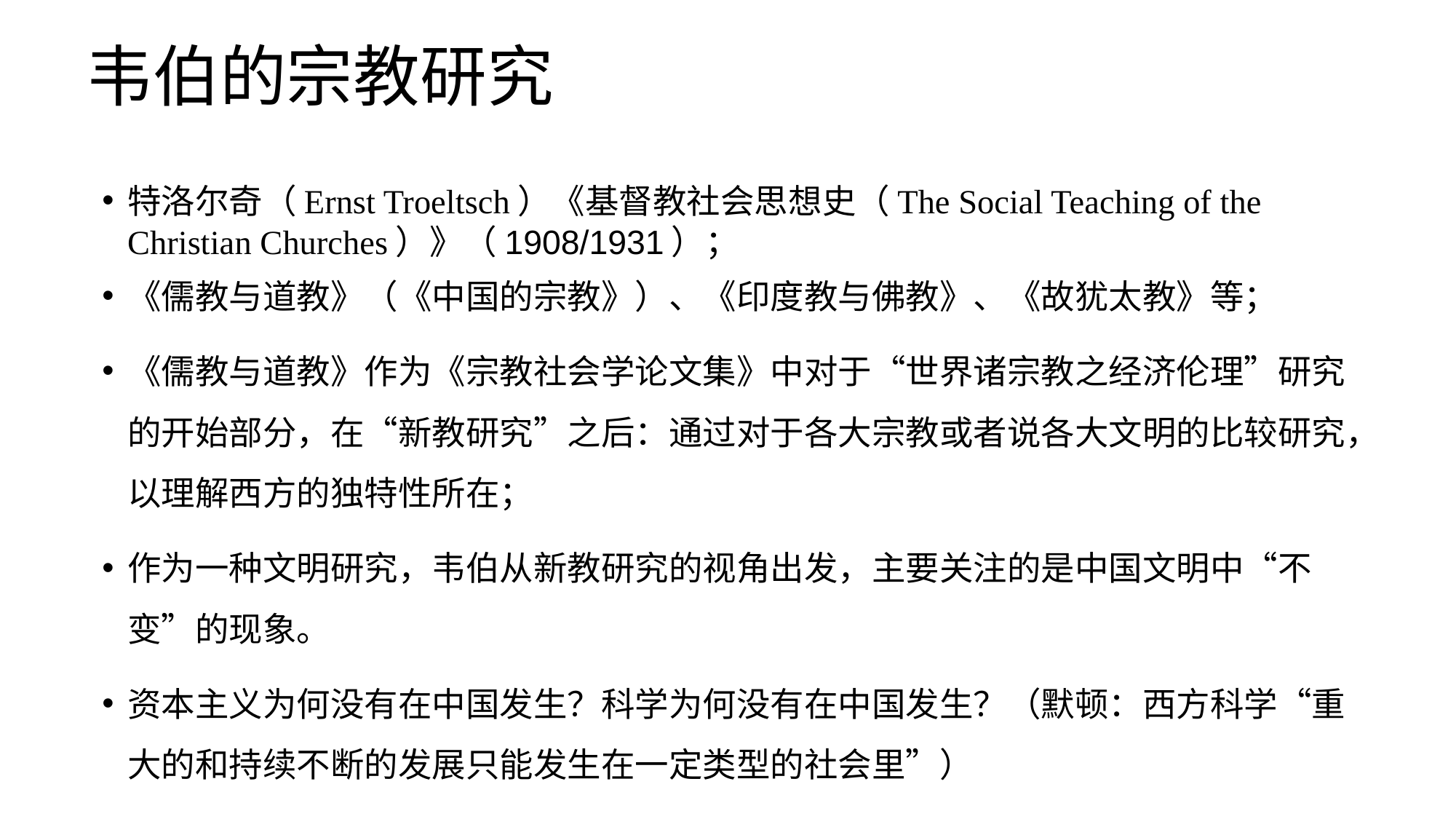

# 韦伯的宗教研究
特洛尔奇（Ernst Troeltsch）《基督教社会思想史（The Social Teaching of the Christian Churches）》（1908/1931）；
《儒教与道教》（《中国的宗教》）、《印度教与佛教》、《故犹太教》等；
《儒教与道教》作为《宗教社会学论文集》中对于“世界诸宗教之经济伦理”研究的开始部分，在“新教研究”之后：通过对于各大宗教或者说各大文明的比较研究，以理解西方的独特性所在；
作为一种文明研究，韦伯从新教研究的视角出发，主要关注的是中国文明中“不变”的现象。
资本主义为何没有在中国发生？科学为何没有在中国发生？（默顿：西方科学“重大的和持续不断的发展只能发生在一定类型的社会里”）